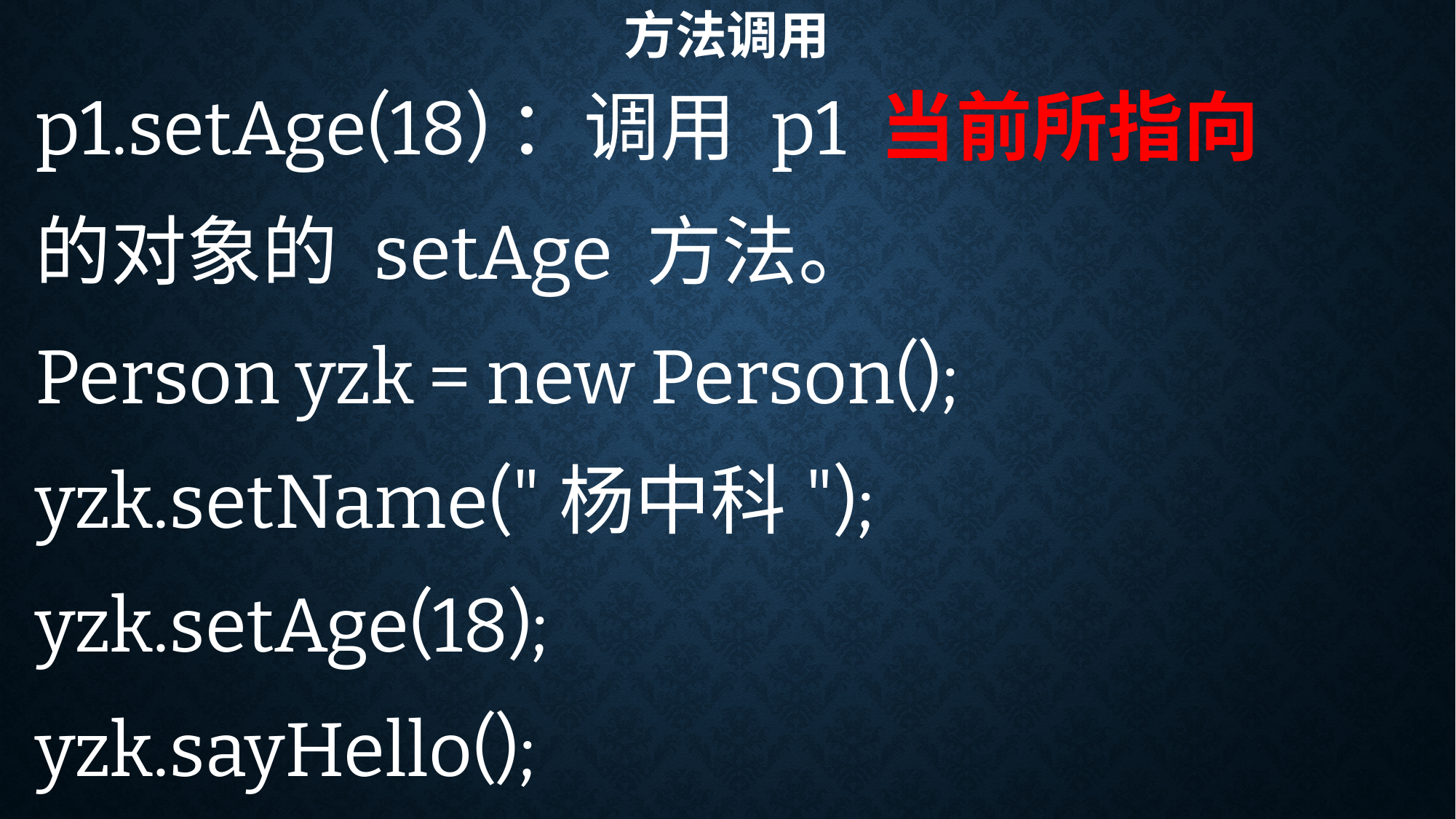

# 方法调用
p1.setAge(18)：调用 p1 当前所指向
的对象的 setAge 方法。
Person yzk = new Person();
yzk.setName("杨中科");
yzk.setAge(18);
yzk.sayHello();